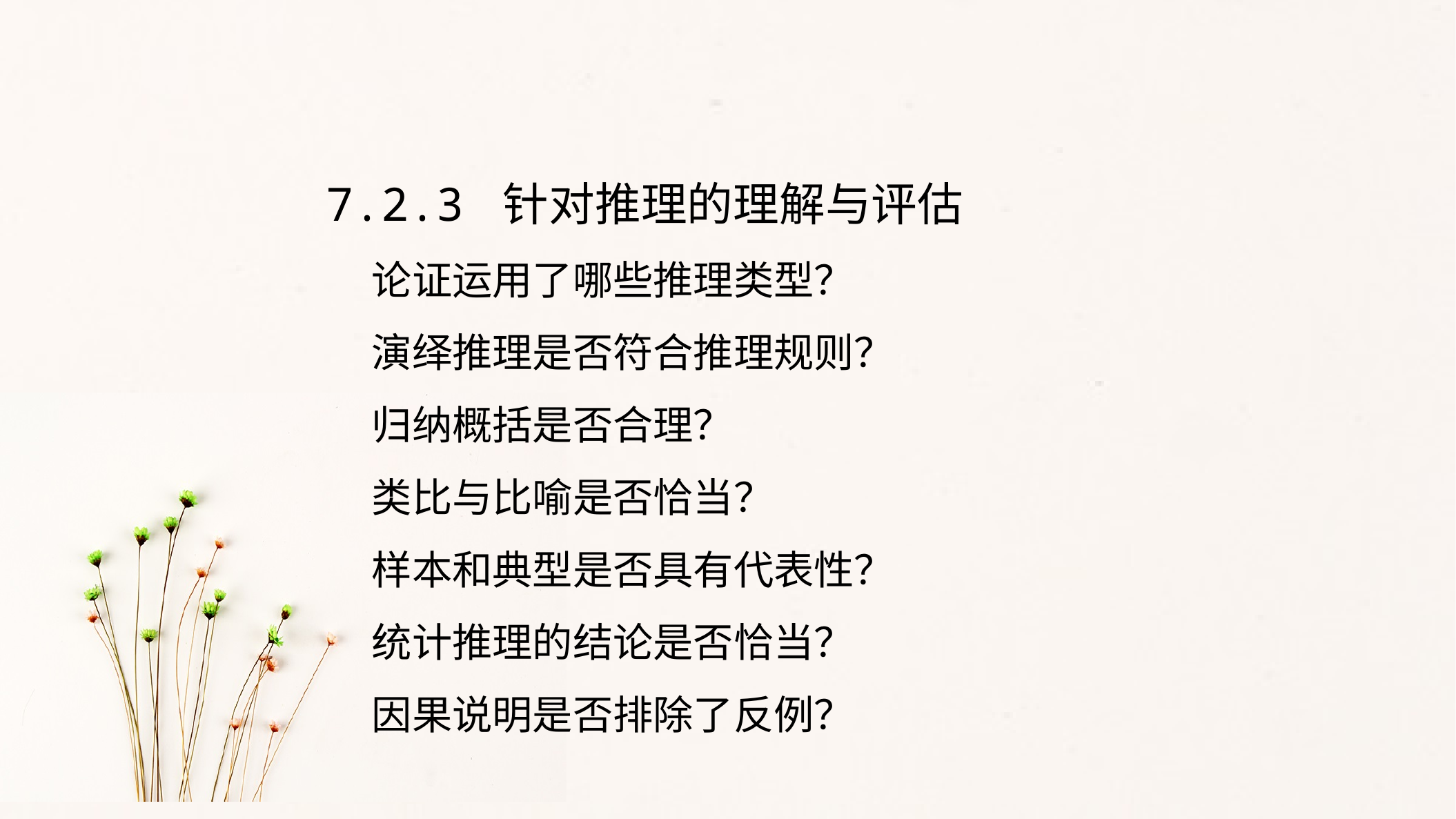

7.2.3 针对推理的理解与评估
    论证运用了哪些推理类型？
    演绎推理是否符合推理规则？
    归纳概括是否合理？
    类比与比喻是否恰当？
    样本和典型是否具有代表性？
    统计推理的结论是否恰当？
    因果说明是否排除了反例？